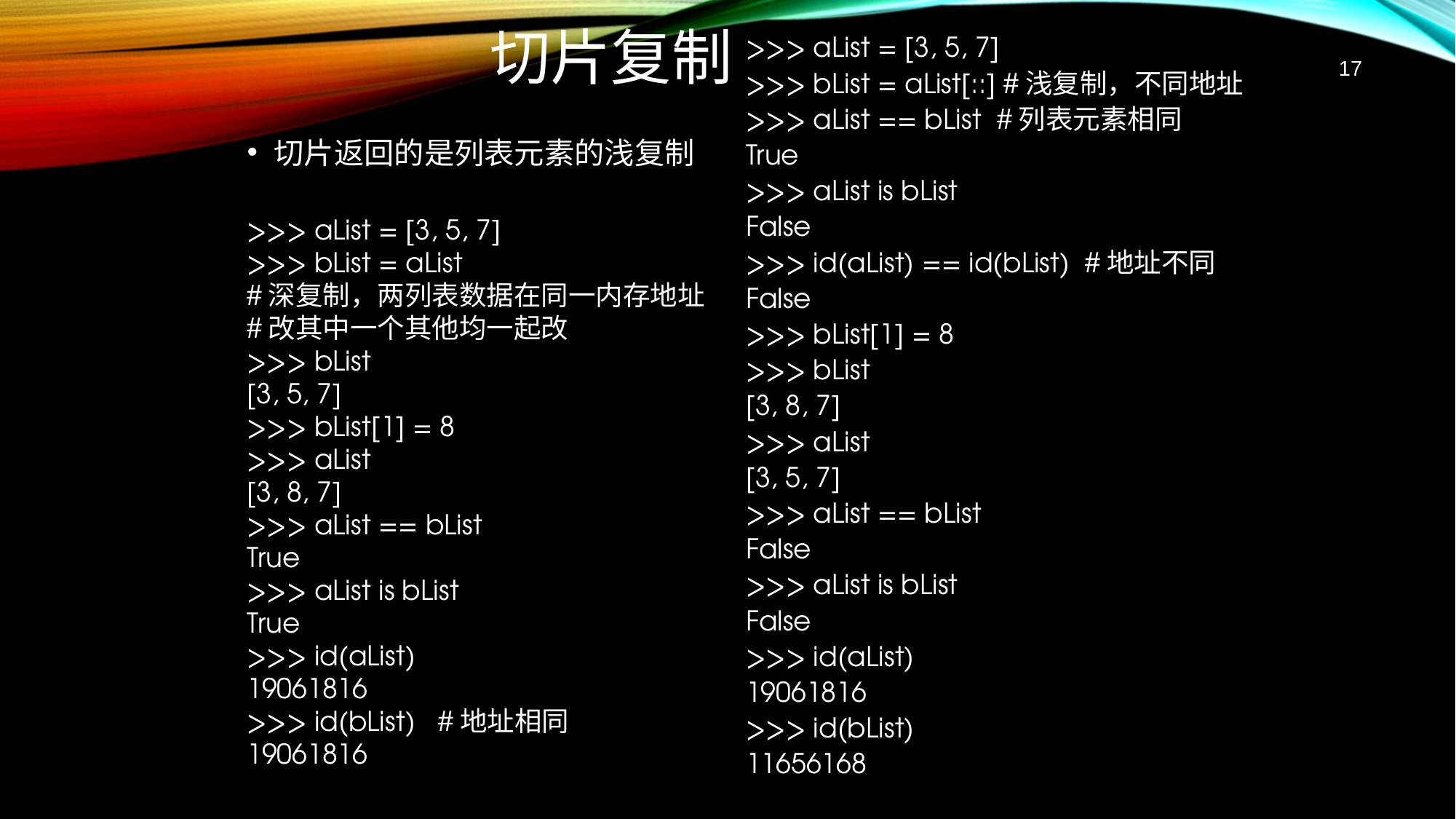

# 切片复制
>>> aList = [3, 5, 7]
>>> bList = aList[::] #浅复制，不同地址
>>> aList == bList  #列表元素相同
True
>>> aList is bList
False
>>> id(aList) == id(bList)  #地址不同
False
>>> bList[1] = 8
>>> bList
[3, 8, 7]
>>> aList
[3, 5, 7]
>>> aList == bList
False
>>> aList is bList
False
>>> id(aList)
19061816
>>> id(bList)
11656168
17
切片返回的是列表元素的浅复制
>>> aList = [3, 5, 7]
>>> bList = aList
#深复制，两列表数据在同一内存地址
#改其中一个其他均一起改
>>> bList
[3, 5, 7]
>>> bList[1] = 8
>>> aList
[3, 8, 7]
>>> aList == bList
True
>>> aList is bList
True
>>> id(aList)
19061816
>>> id(bList)   #地址相同
19061816